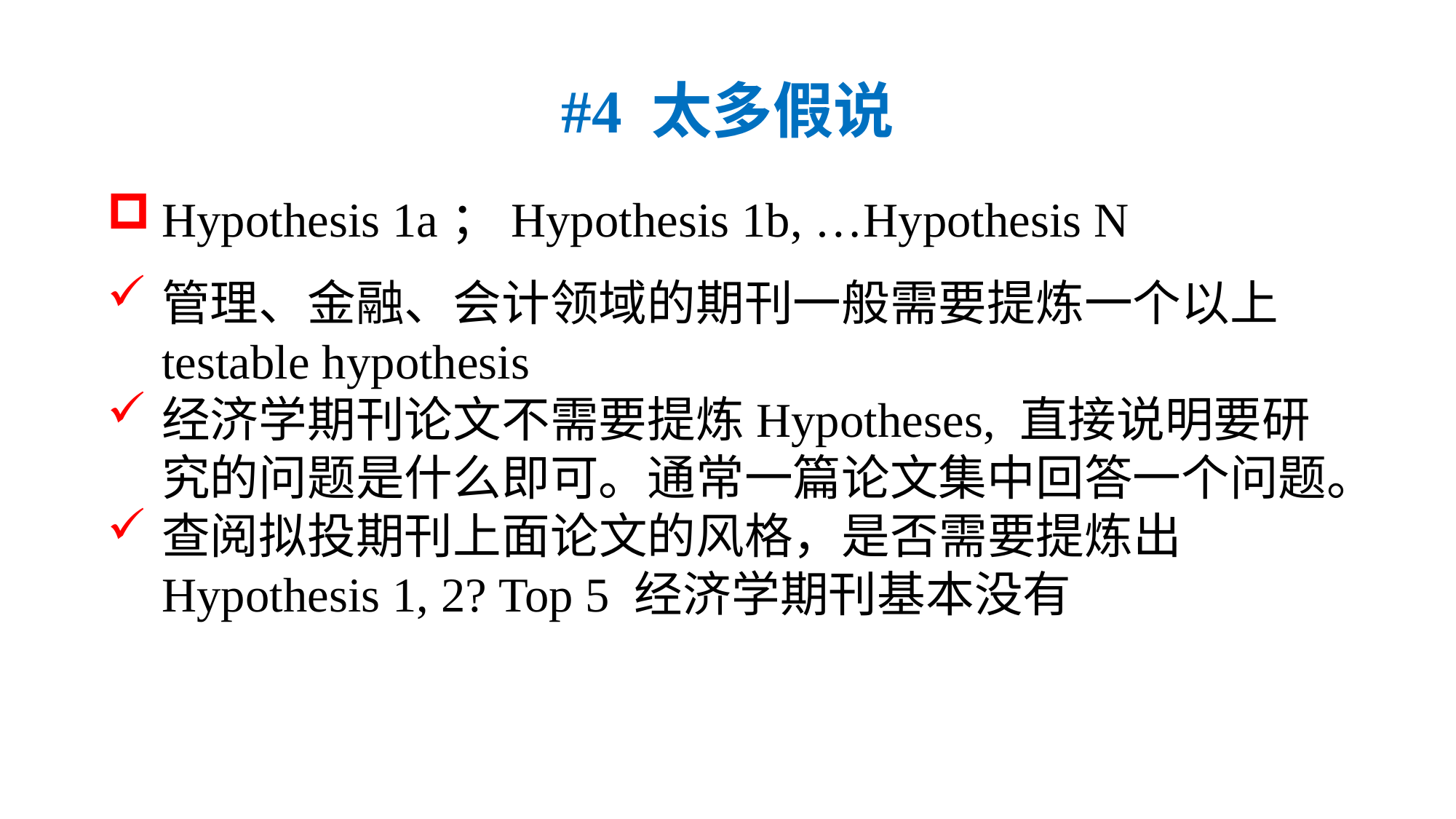

#4 太多假说

Hypothesis 1a；Hypothesis 1b, …Hypothesis N

管理、金融、会计领域的期刊一般需要提炼一个以上testable hypothesis
经济学期刊论文不需要提炼Hypotheses, 直接说明要研究的问题是什么即可。通常一篇论文集中回答一个问题。
查阅拟投期刊上面论文的风格，是否需要提炼出Hypothesis 1, 2? Top 5 经济学期刊基本没有